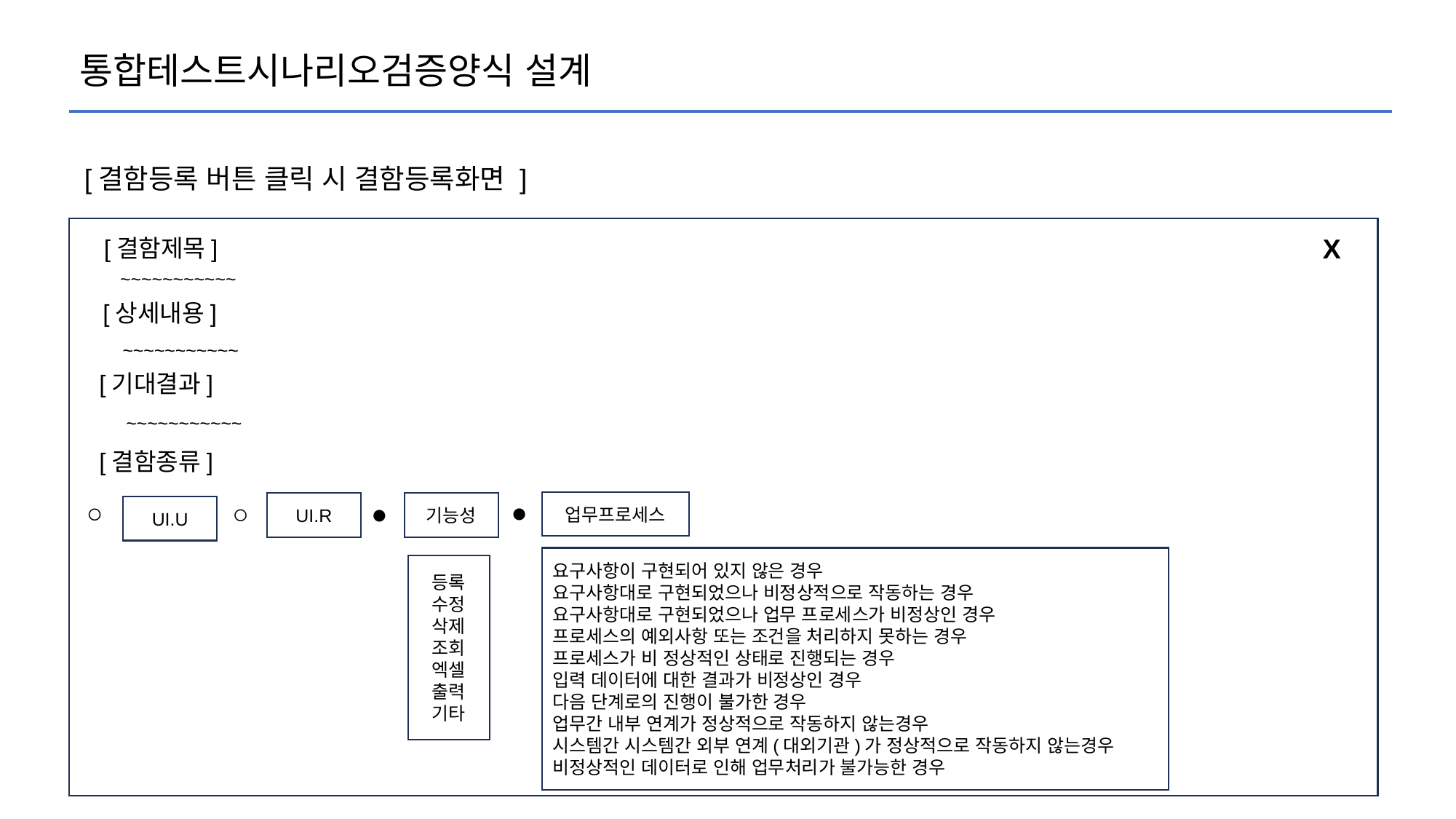

통합테스트시나리오검증양식 설계
[결함등록 버튼 클릭 시 결함등록화면 ]

X
[결함제목]
~~~~~~~~~~~
[상세내용]
~~~~~~~~~~~
[기대결과]
~~~~~~~~~~~
[결함종류]
●
○
○
●

업무프로세스

UI.R
기능성
UI.U
요구사항이 구현되어 있지 않은 경우
요구사항대로 구현되었으나 비정상적으로 작동하는 경우
요구사항대로 구현되었으나 업무 프로세스가 비정상인 경우
프로세스의 예외사항 또는 조건을 처리하지 못하는 경우
프로세스가 비 정상적인 상태로 진행되는 경우
입력 데이터에 대한 결과가 비정상인 경우
다음 단계로의 진행이 불가한 경우
업무간 내부 연계가 정상적으로 작동하지 않는경우
시스템간 시스템간 외부 연계(대외기관)가 정상적으로 작동하지 않는경우
비정상적인 데이터로 인해 업무처리가 불가능한 경우
등록
수정
삭제
조회
엑셀
출력
기타